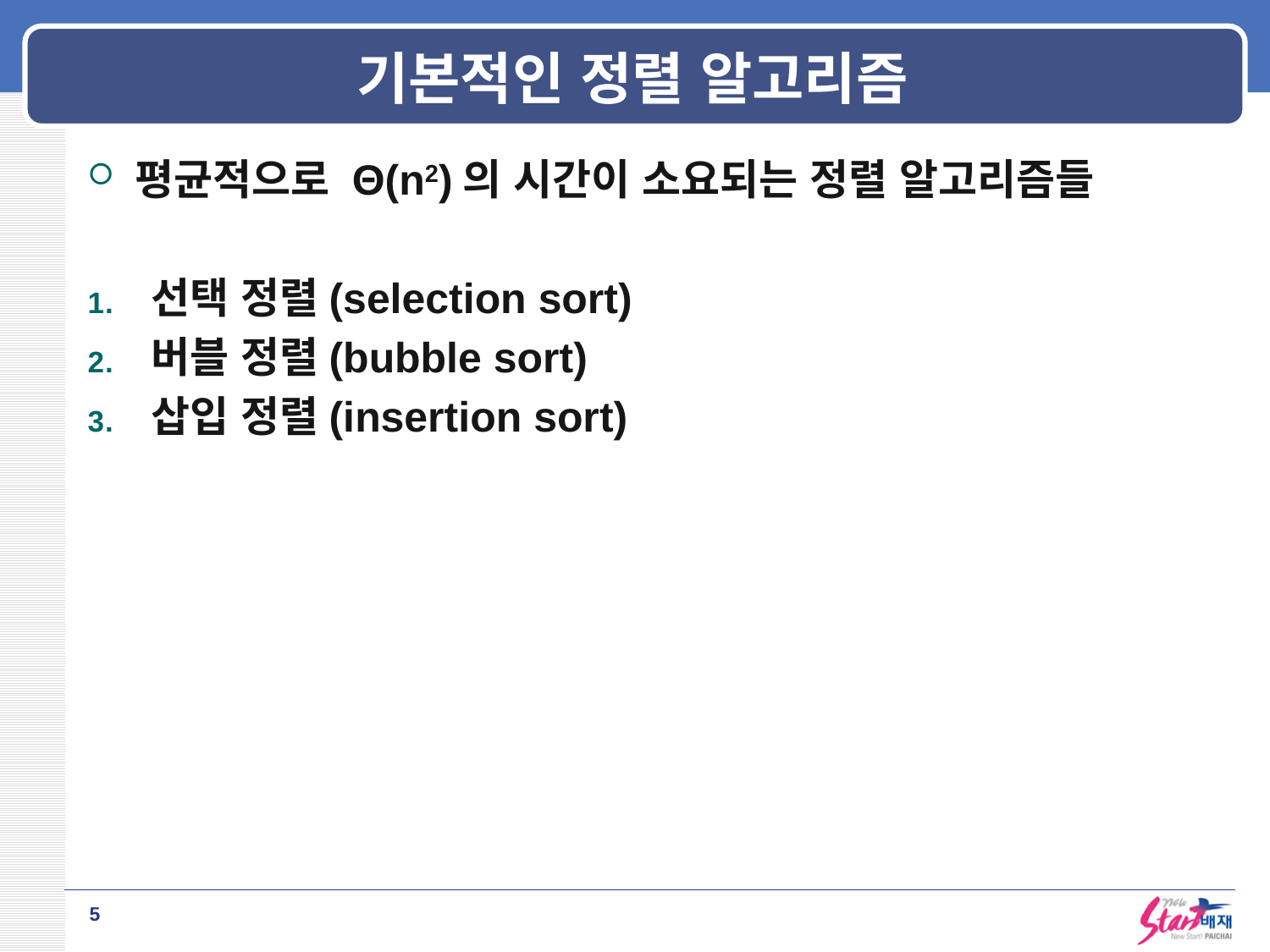

# 기본적인 정렬 알고리즘
평균적으로 Θ(n2)의 시간이 소요되는 정렬 알고리즘들

선택 정렬(selection sort)
버블 정렬(bubble sort)
삽입 정렬(insertion sort)
5